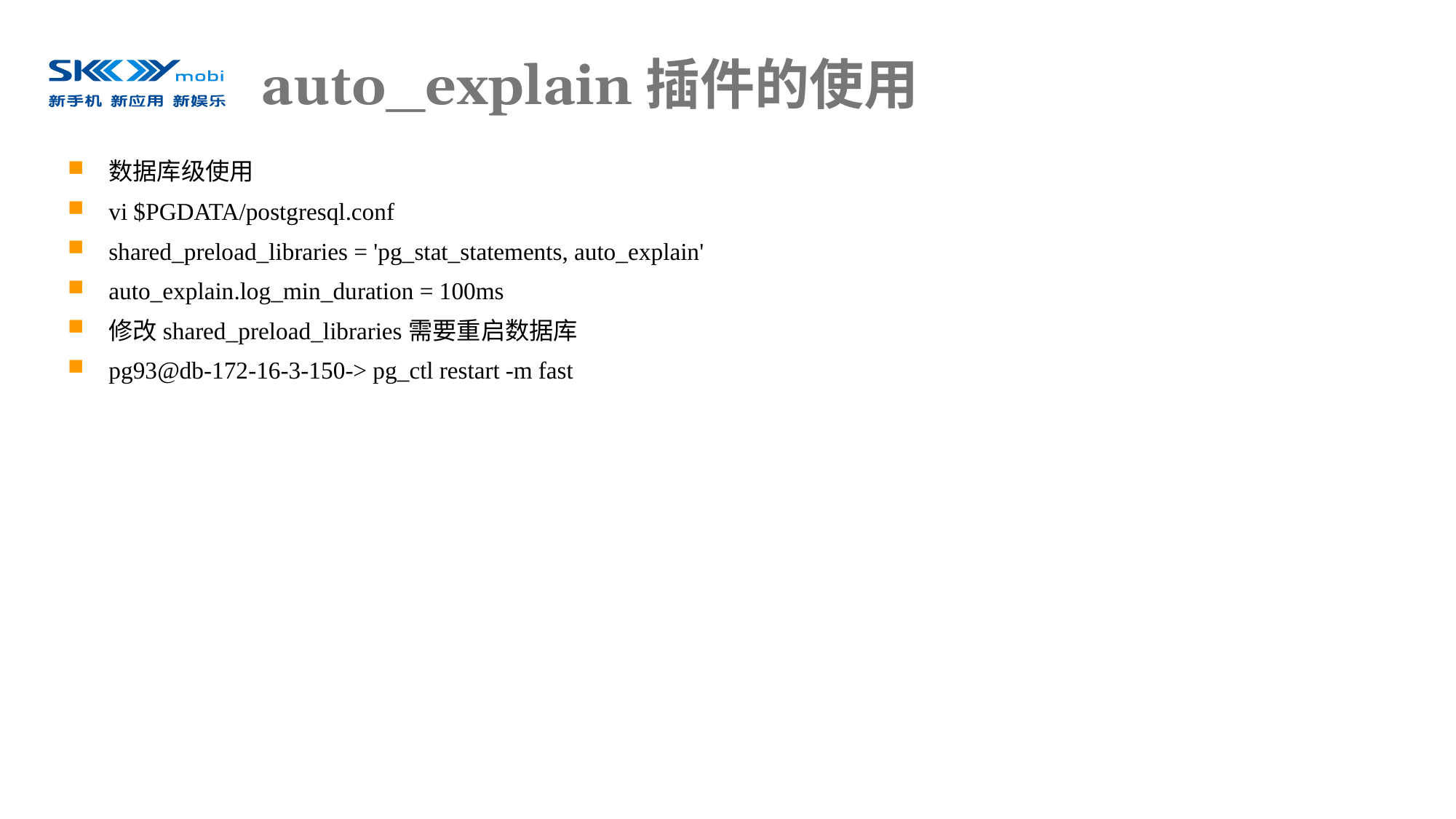

# auto_explain插件的使用
数据库级使用
vi $PGDATA/postgresql.conf
shared_preload_libraries = 'pg_stat_statements, auto_explain'
auto_explain.log_min_duration = 100ms
修改shared_preload_libraries需要重启数据库
pg93@db-172-16-3-150-> pg_ctl restart -m fast